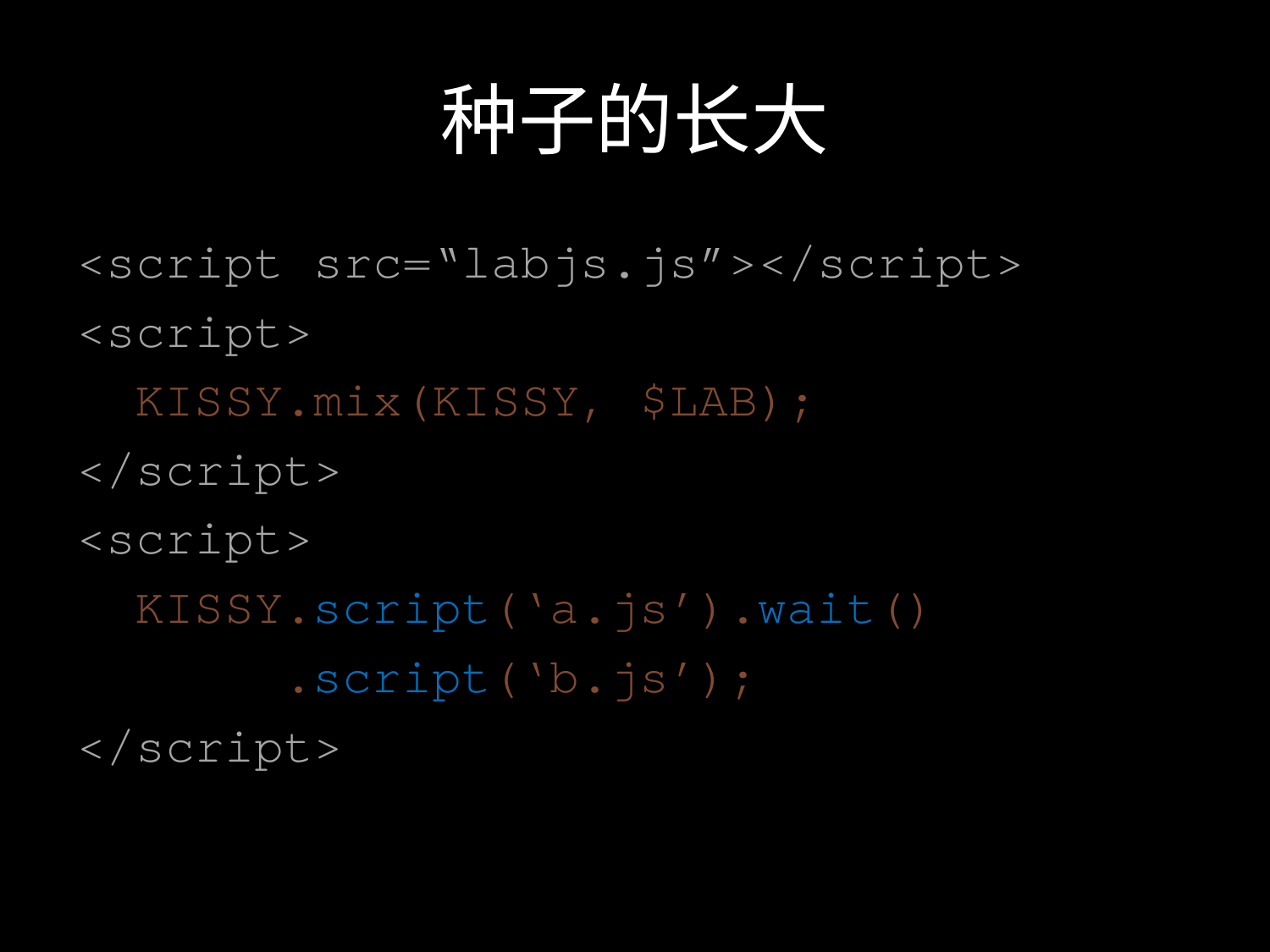

# 种子的长大
<script src=“labjs.js”></script>
<script>
  KISSY.mix(KISSY, $LAB);
</script>
<script>
  KISSY.script(‘a.js’).wait()
       .script(‘b.js’);
</script>